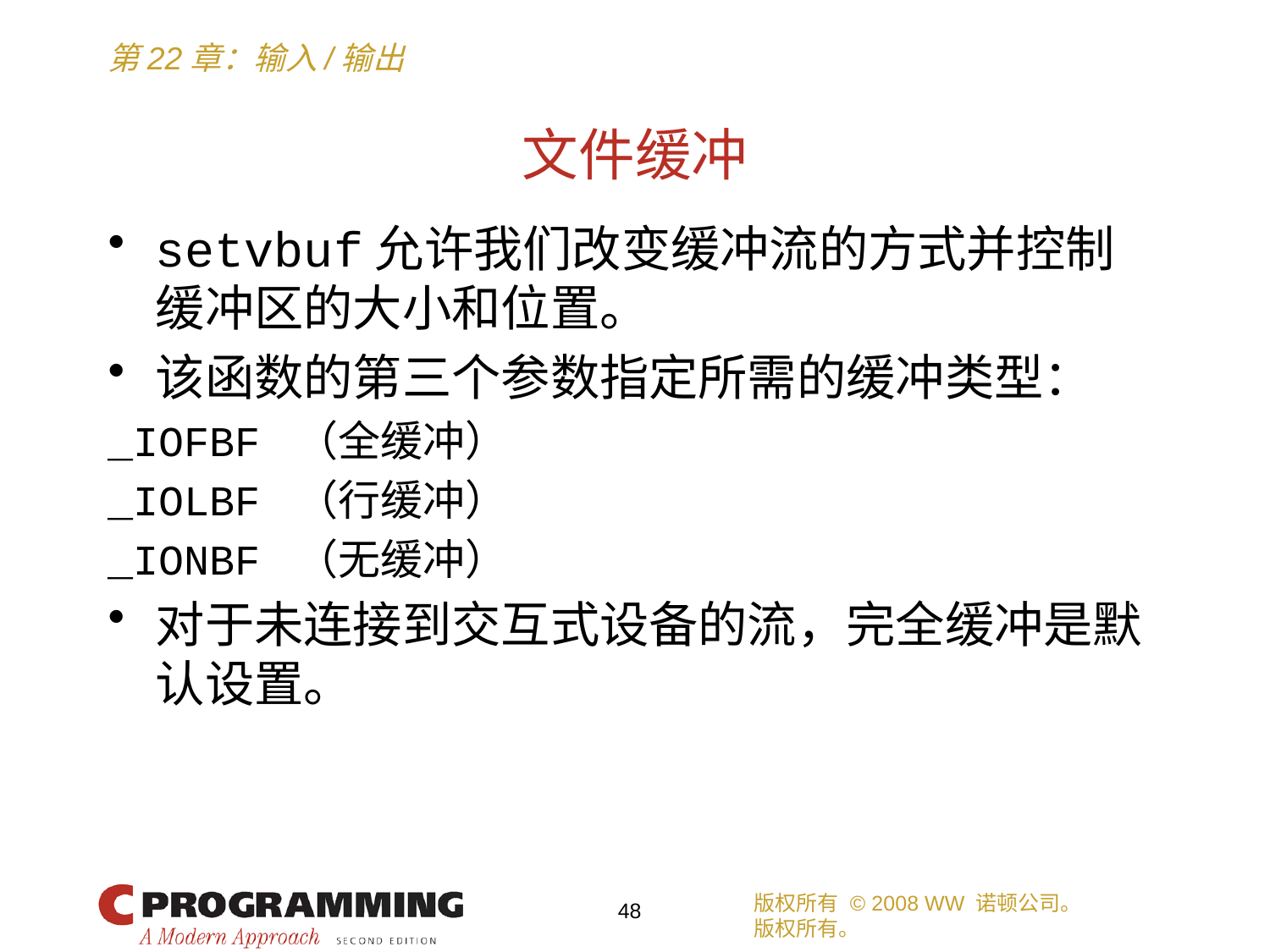

# 文件缓冲
setvbuf允许我们改变缓冲流的方式并控制缓冲区的大小和位置。
该函数的第三个参数指定所需的缓冲类型：
_IOFBF （全缓冲）
_IOLBF （行缓冲）
_IONBF （无缓冲）
对于未连接到交互式设备的流，完全缓冲是默认设置。
版权所有 © 2008 WW 诺顿公司。
版权所有。
48